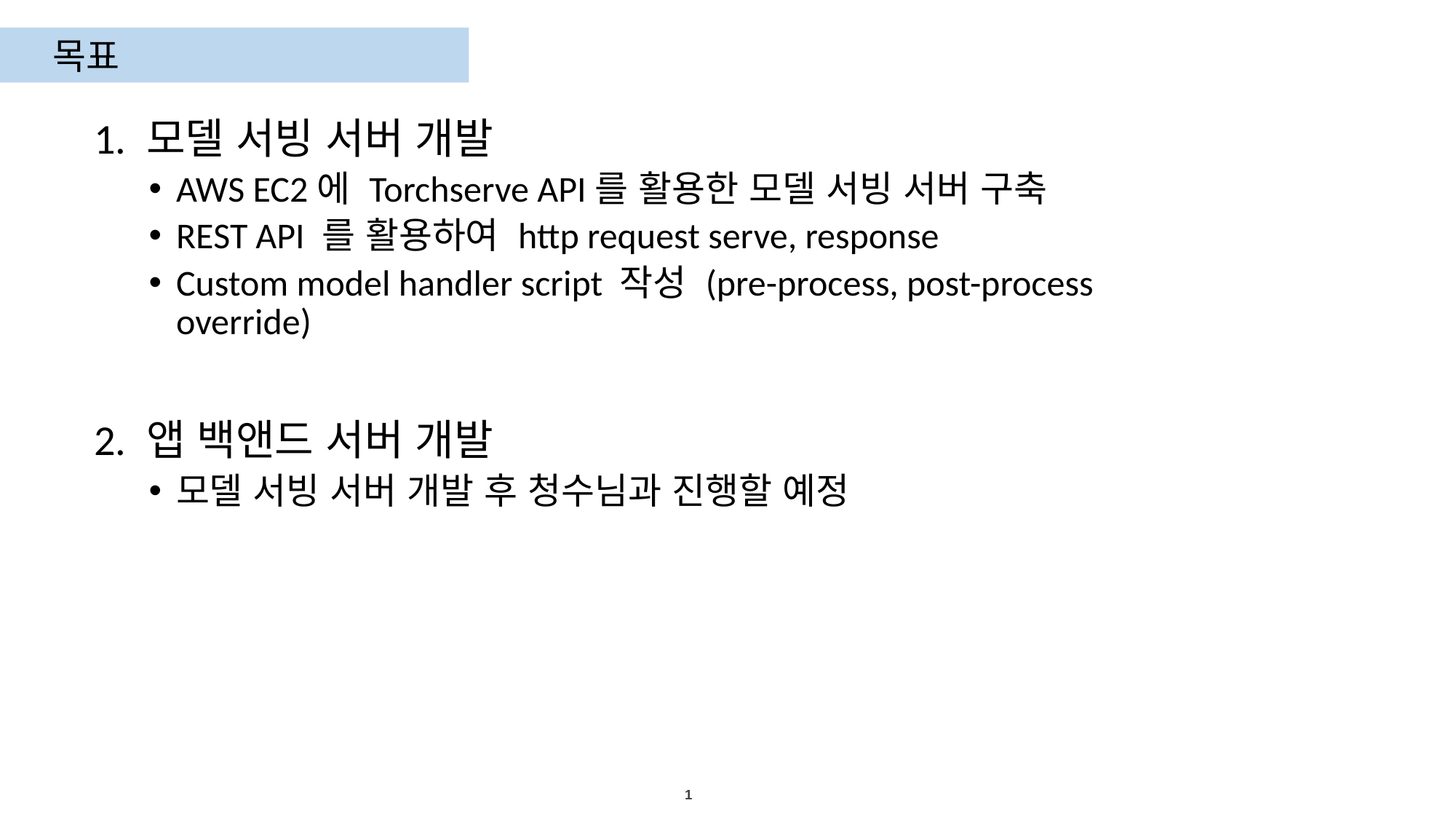

목표
1. 모델 서빙 서버 개발
AWS EC2에 Torchserve API를 활용한 모델 서빙 서버 구축
REST API 를 활용하여 http request serve, response
Custom model handler script 작성 (pre-process, post-process override)

2. 앱 백앤드 서버 개발
모델 서빙 서버 개발 후 청수님과 진행할 예정
1